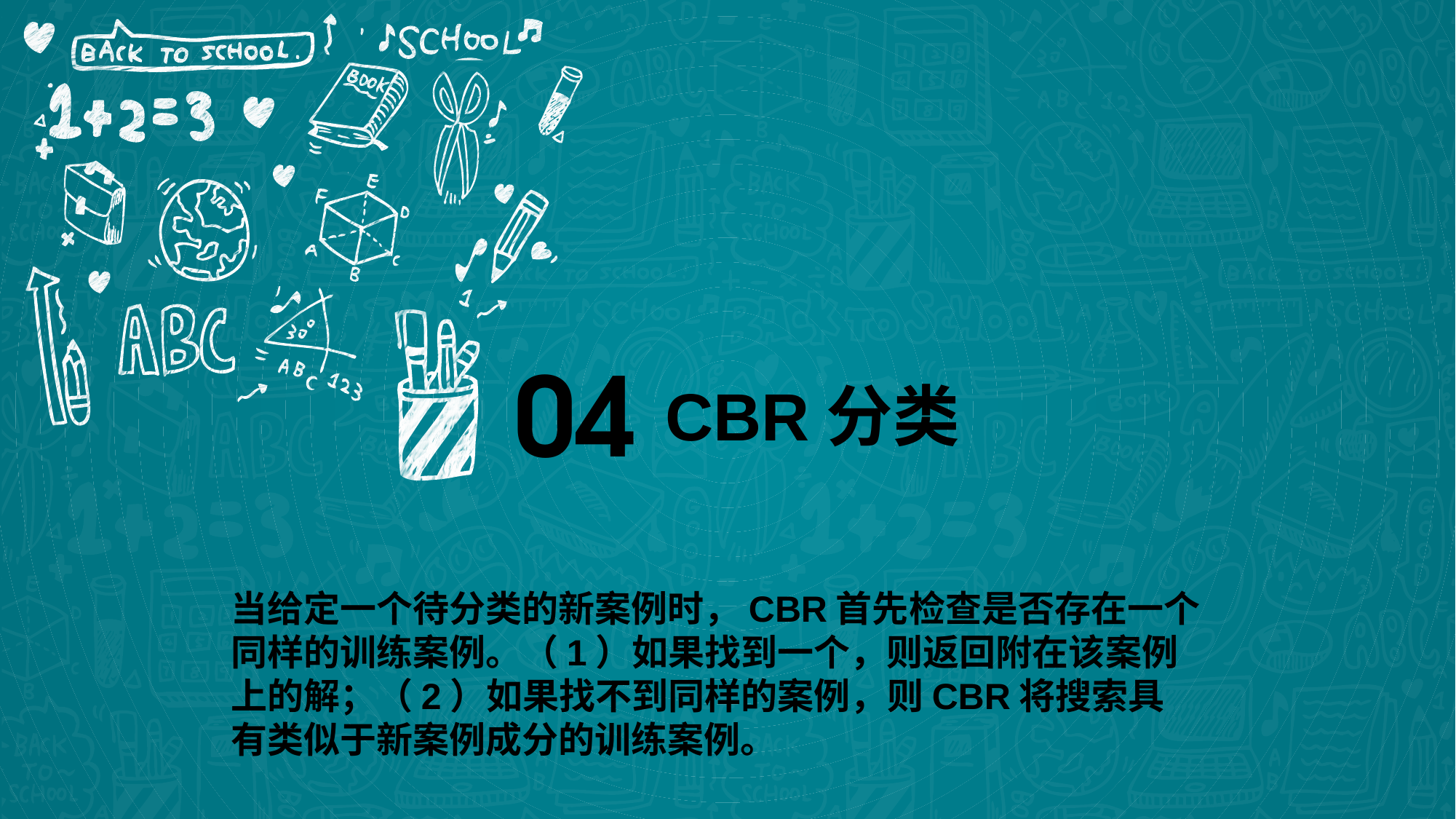

04
CBR分类
当给定一个待分类的新案例时，CBR首先检查是否存在一个同样的训练案例。（1）如果找到一个，则返回附在该案例上的解；（2）如果找不到同样的案例，则CBR将搜索具有类似于新案例成分的训练案例。